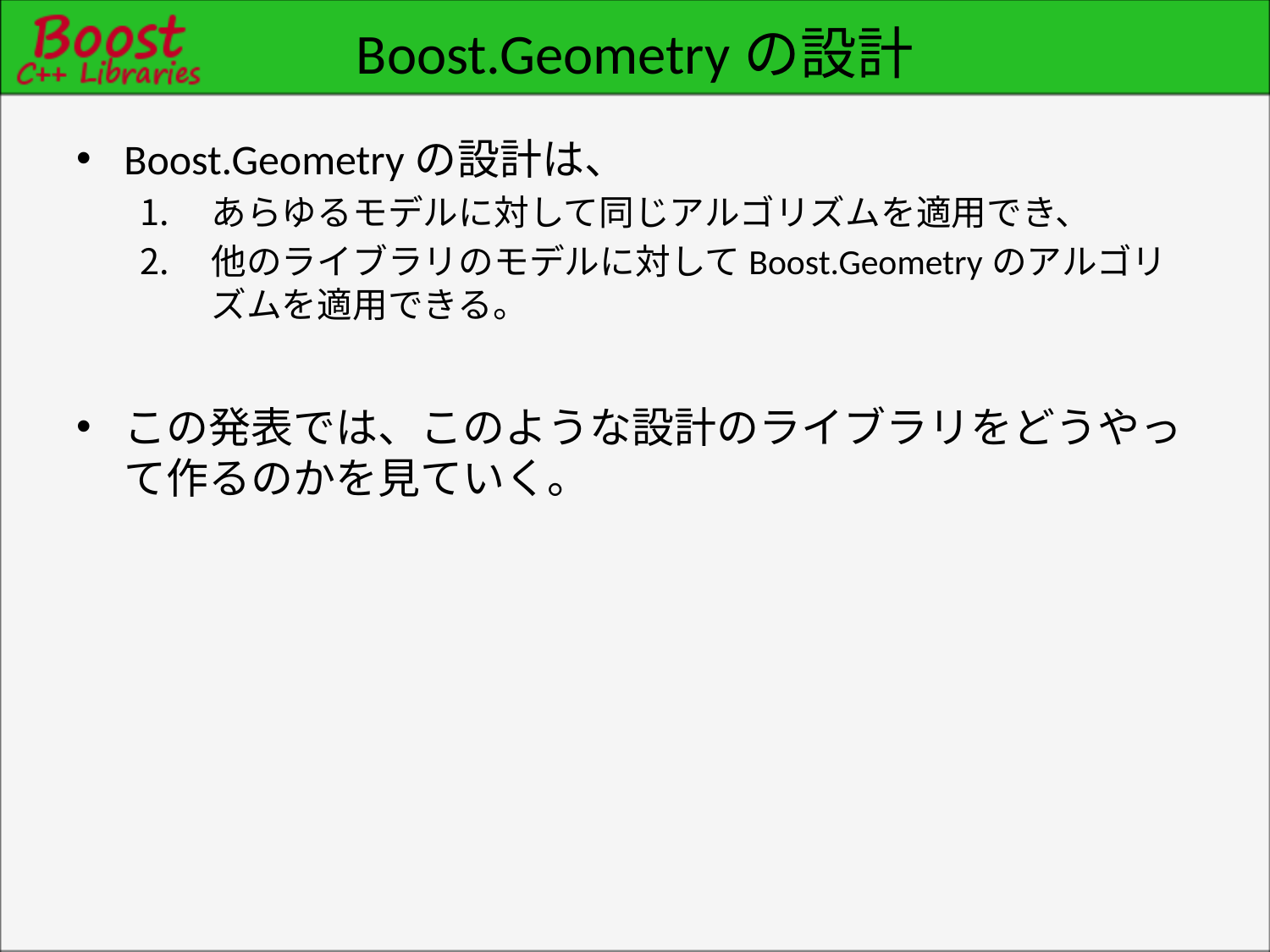

# Boost.Geometryの設計
Boost.Geometryの設計は、
あらゆるモデルに対して同じアルゴリズムを適用でき、
他のライブラリのモデルに対してBoost.Geometryのアルゴリズムを適用できる。

この発表では、このような設計のライブラリをどうやって作るのかを見ていく。